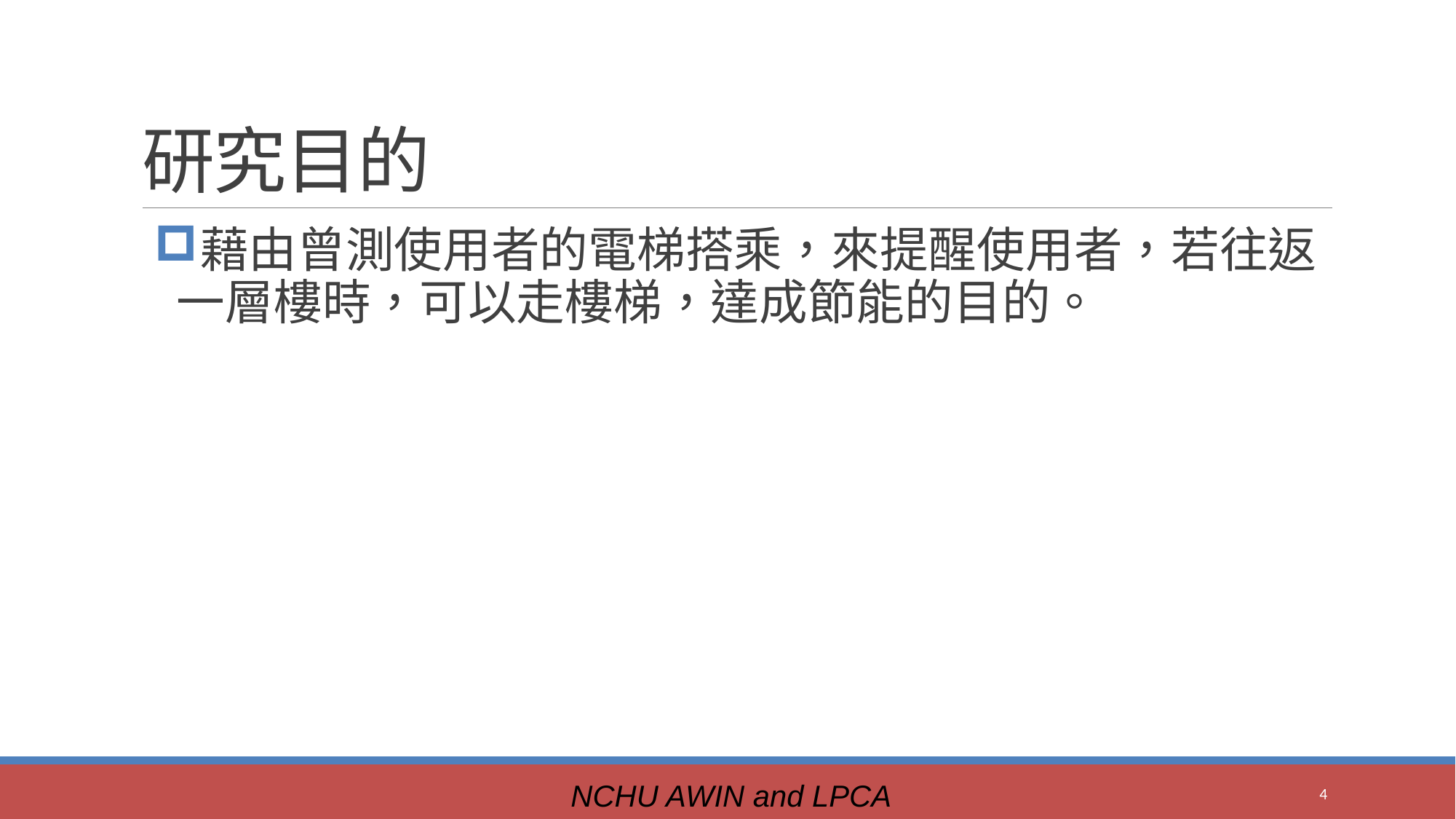

# 研究目的
藉由曾測使用者的電梯搭乘，來提醒使用者，若往返一層樓時，可以走樓梯，達成節能的目的。

NCHU AWIN and LPCA
4